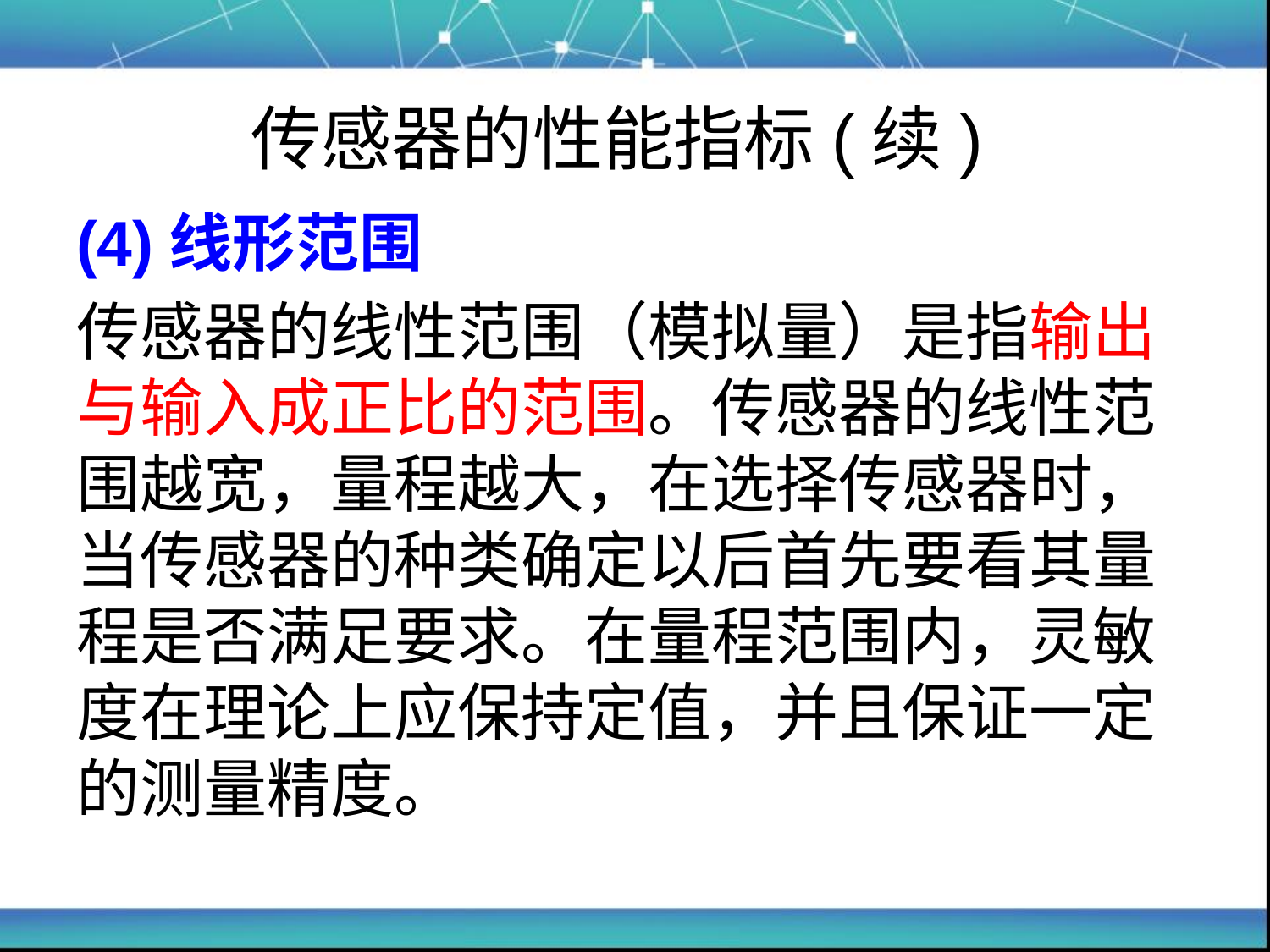

# 传感器的性能指标(续)
(4)线形范围
传感器的线性范围（模拟量）是指输出与输入成正比的范围。传感器的线性范围越宽，量程越大，在选择传感器时，当传感器的种类确定以后首先要看其量程是否满足要求。在量程范围内，灵敏度在理论上应保持定值，并且保证一定的测量精度。
19